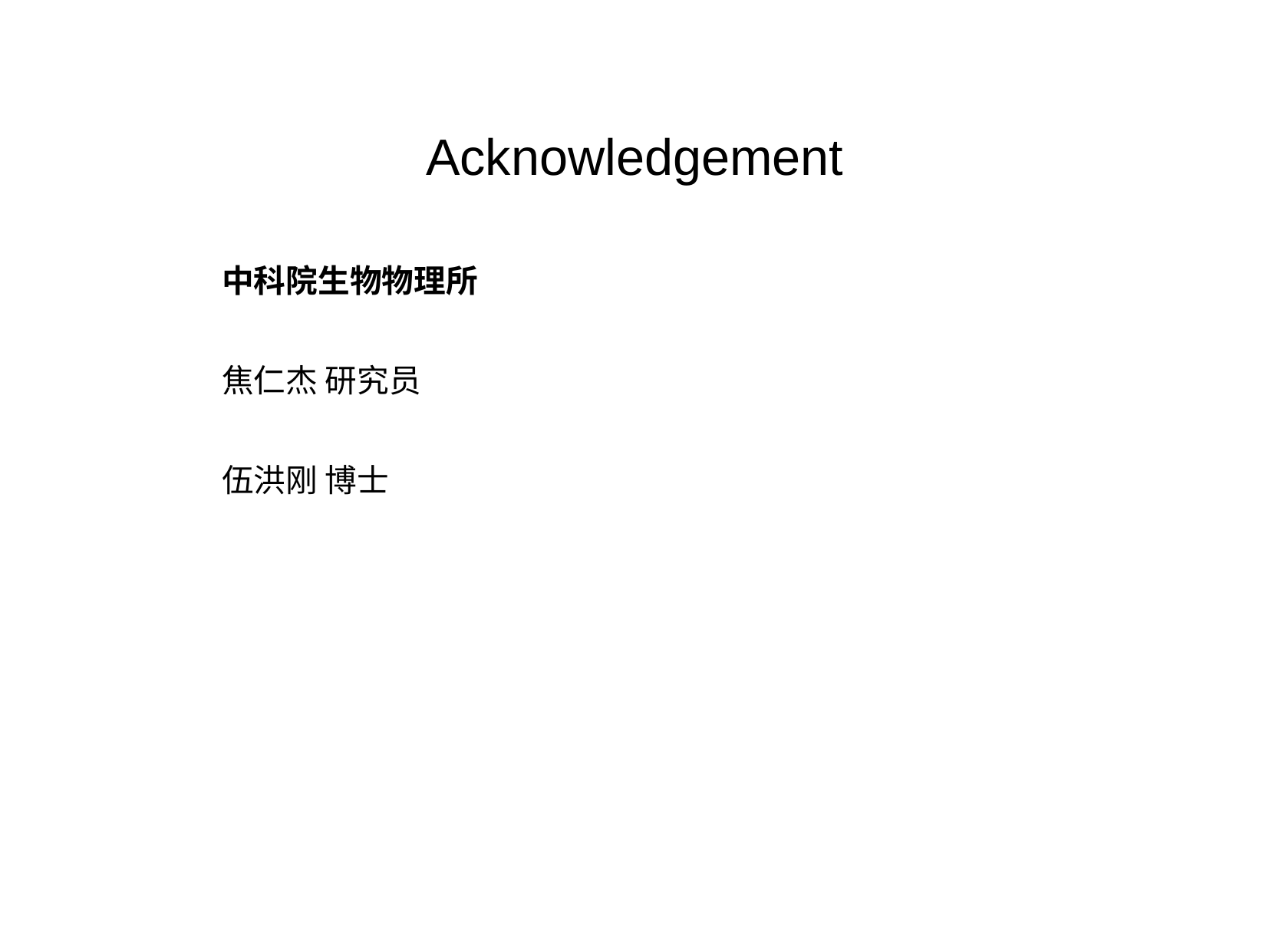

# Acknowledgement
	中科院生物物理所

	焦仁杰 研究员

	伍洪刚 博士